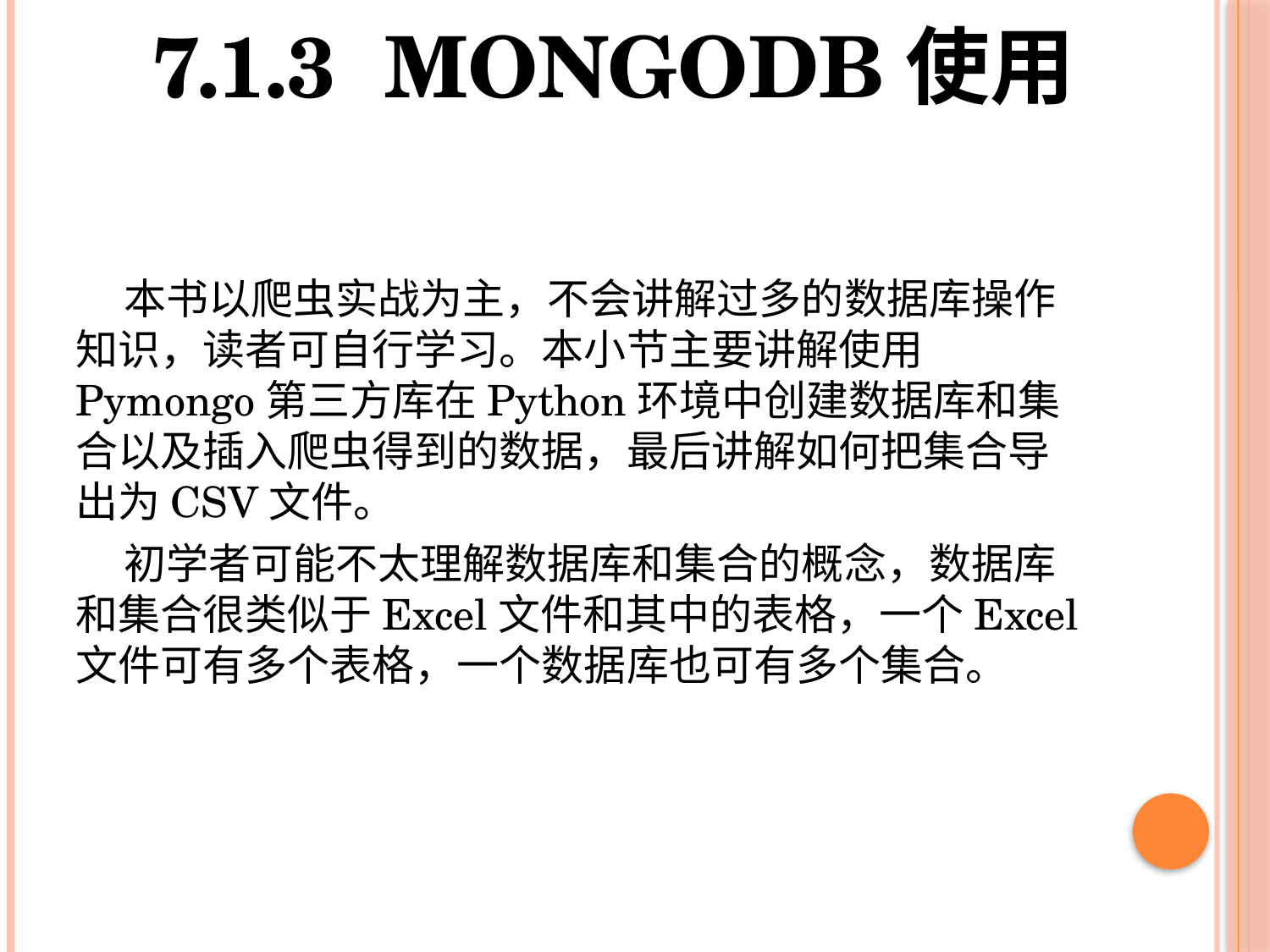

# 7.1.3  MongoDB使用
    本书以爬虫实战为主，不会讲解过多的数据库操作知识，读者可自行学习。本小节主要讲解使用Pymongo第三方库在Python环境中创建数据库和集合以及插入爬虫得到的数据，最后讲解如何把集合导出为CSV文件。
    初学者可能不太理解数据库和集合的概念，数据库和集合很类似于Excel文件和其中的表格，一个Excel文件可有多个表格，一个数据库也可有多个集合。